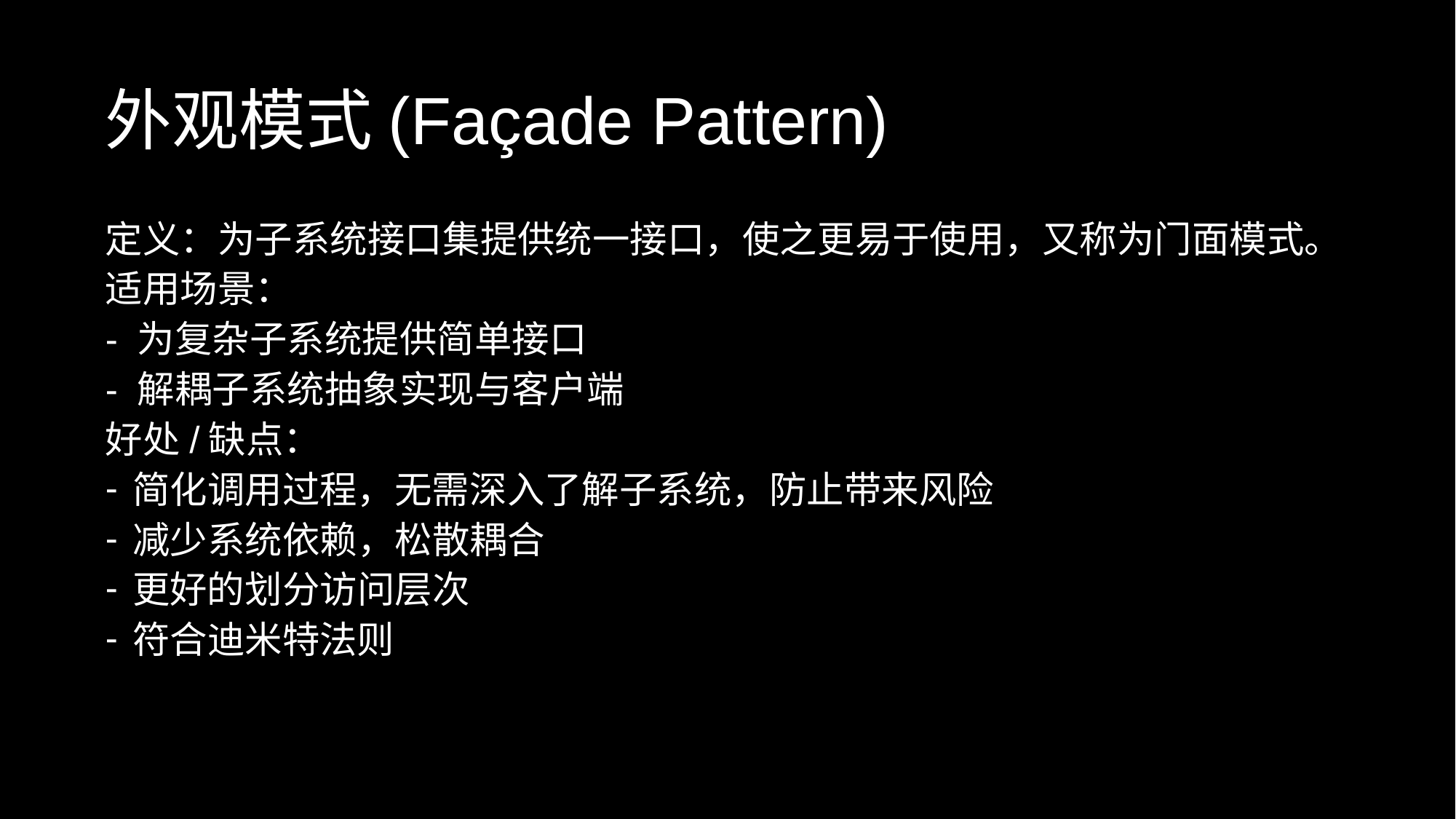

# 外观模式(Façade Pattern)
定义：为子系统接口集提供统一接口，使之更易于使用，又称为门面模式。
适用场景：
- 为复杂子系统提供简单接口
- 解耦子系统抽象实现与客户端
好处/缺点：
简化调用过程，无需深入了解子系统，防止带来风险
减少系统依赖，松散耦合
更好的划分访问层次
符合迪米特法则